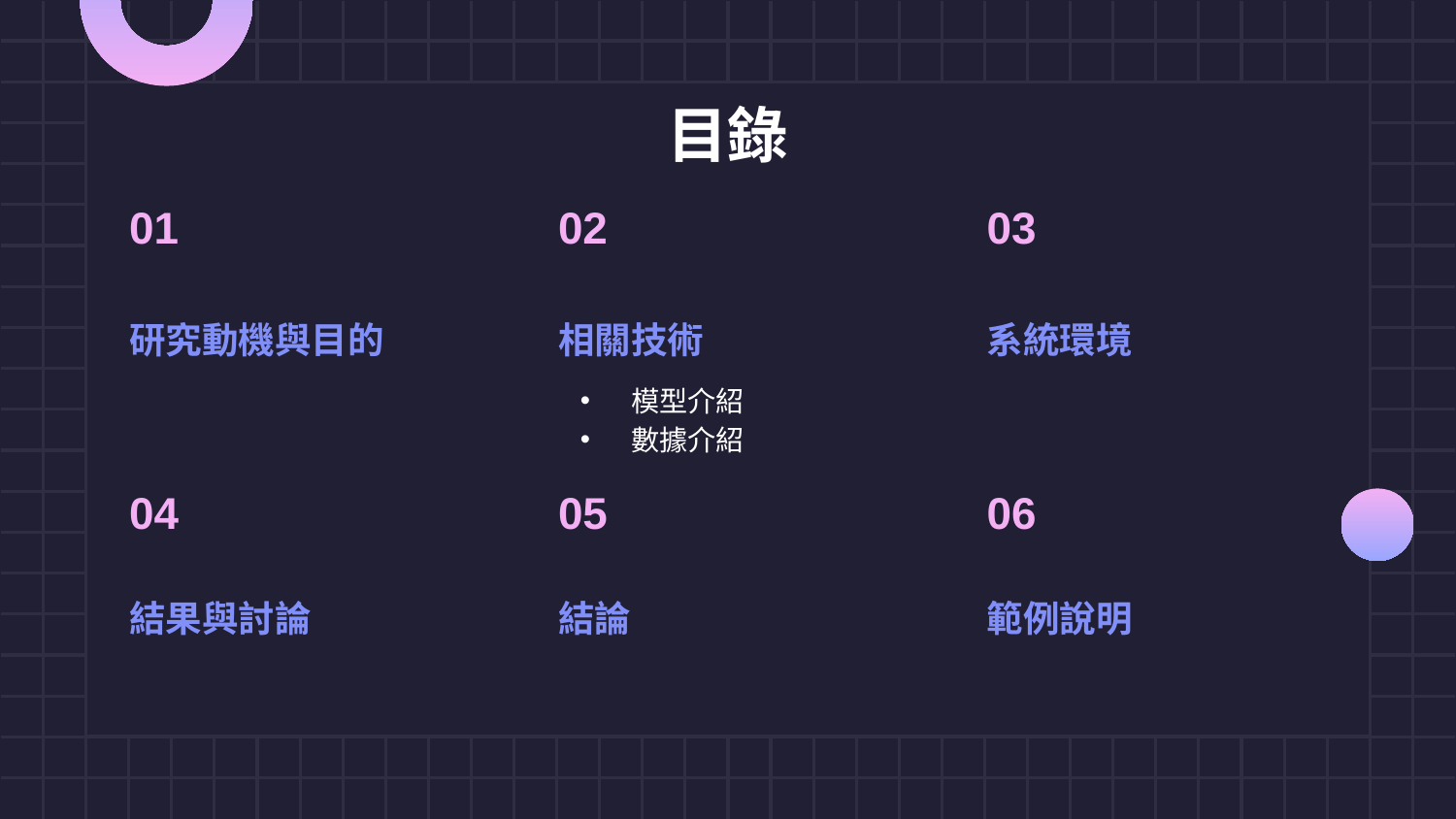

# 目錄
01
02
03
研究動機與目的
相關技術
系統環境
模型介紹
數據介紹
04
05
06
結論
範例說明
結果與討論